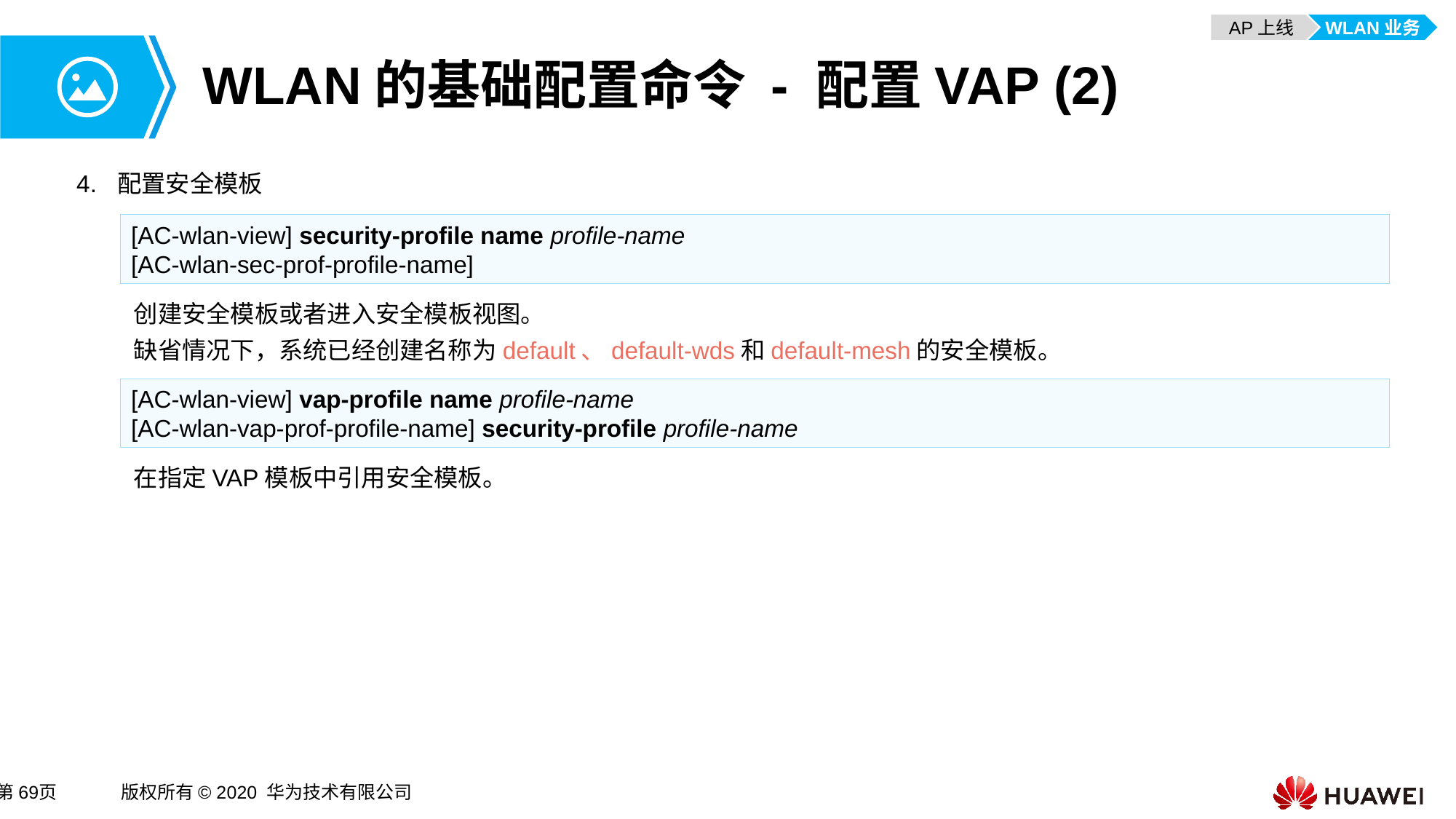

AP上线
WLAN业务
# WLAN的基础配置命令 - 配置VAP (2)
配置安全模板
[AC-wlan-view] security-profile name profile-name
[AC-wlan-sec-prof-profile-name]
创建安全模板或者进入安全模板视图。
缺省情况下，系统已经创建名称为default、default-wds和default-mesh的安全模板。
[AC-wlan-view] vap-profile name profile-name
[AC-wlan-vap-prof-profile-name] security-profile profile-name
在指定VAP模板中引用安全模板。